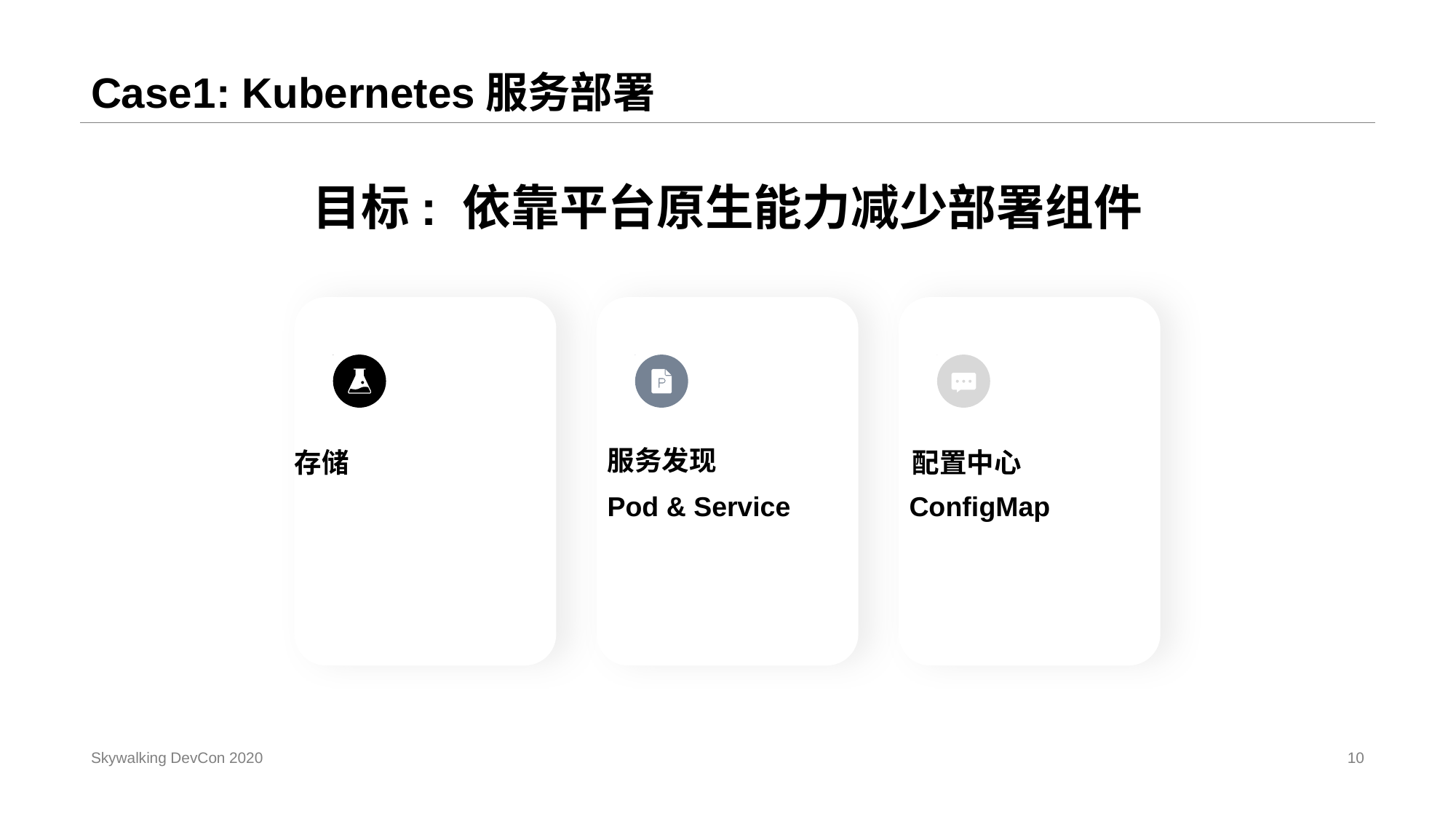

# Case1: Kubernetes服务部署
目标: 依靠平台原生能力减少部署组件

服务发现
存储
配置中心
Pod & Service
ConfigMap
Skywalking DevCon 2020
10